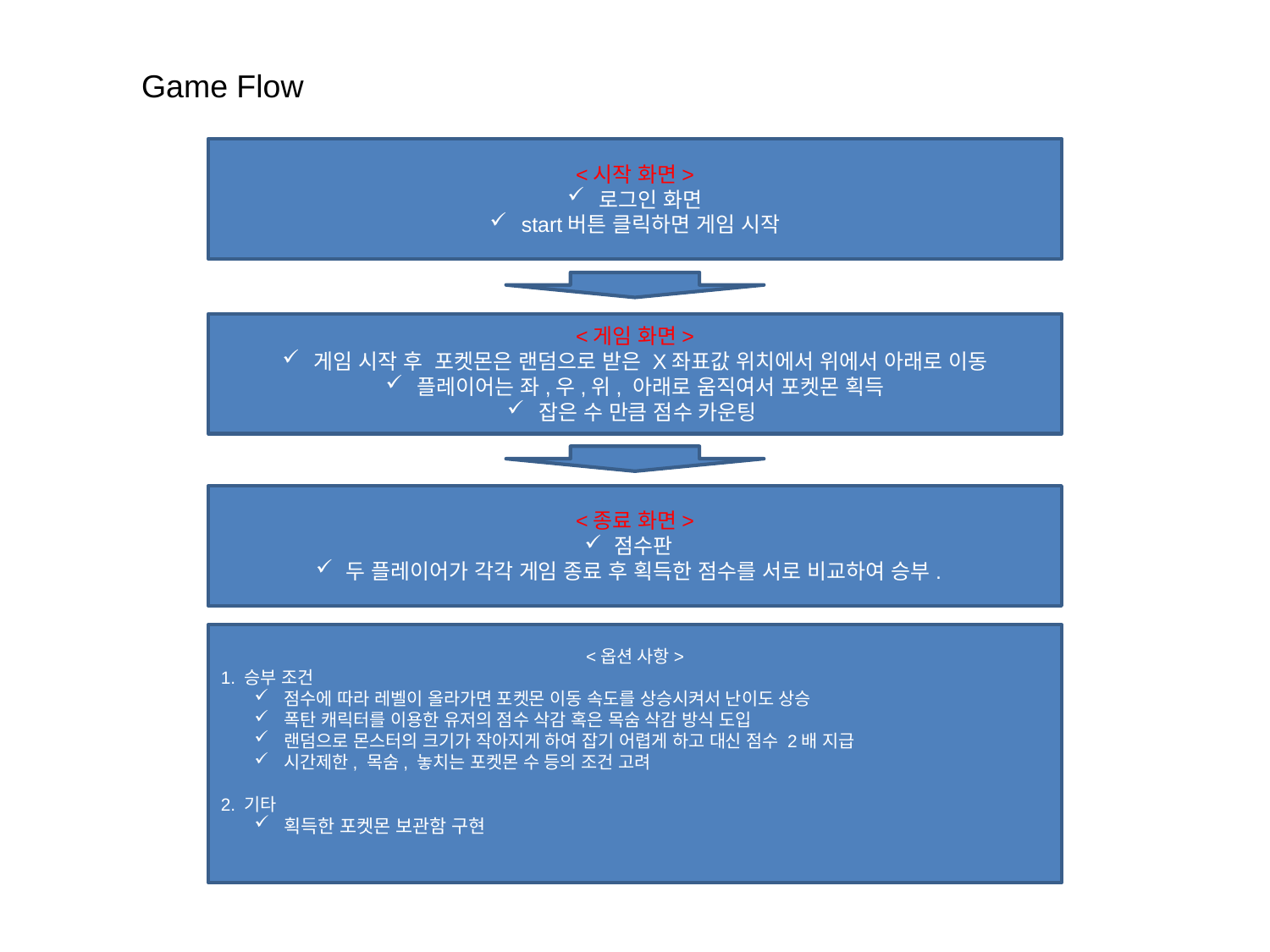

Game Flow
<시작 화면>
로그인 화면
start버튼 클릭하면 게임 시작

<게임 화면>
게임 시작 후  포켓몬은 랜덤으로 받은 X좌표값 위치에서 위에서 아래로 이동
플레이어는 좌,우,위, 아래로 움직여서 포켓몬 획득
잡은 수 만큼 점수 카운팅

<종료 화면>
점수판
두 플레이어가 각각 게임 종료 후 획득한 점수를 서로 비교하여 승부.
<옵션 사항>
1. 승부 조건
점수에 따라 레벨이 올라가면 포켓몬 이동 속도를 상승시켜서 난이도 상승
폭탄 캐릭터를 이용한 유저의 점수 삭감 혹은 목숨 삭감 방식 도입
랜덤으로 몬스터의 크기가 작아지게 하여 잡기 어렵게 하고 대신 점수 2배 지급
시간제한, 목숨, 놓치는 포켓몬 수 등의 조건 고려

2. 기타
획득한 포켓몬 보관함 구현